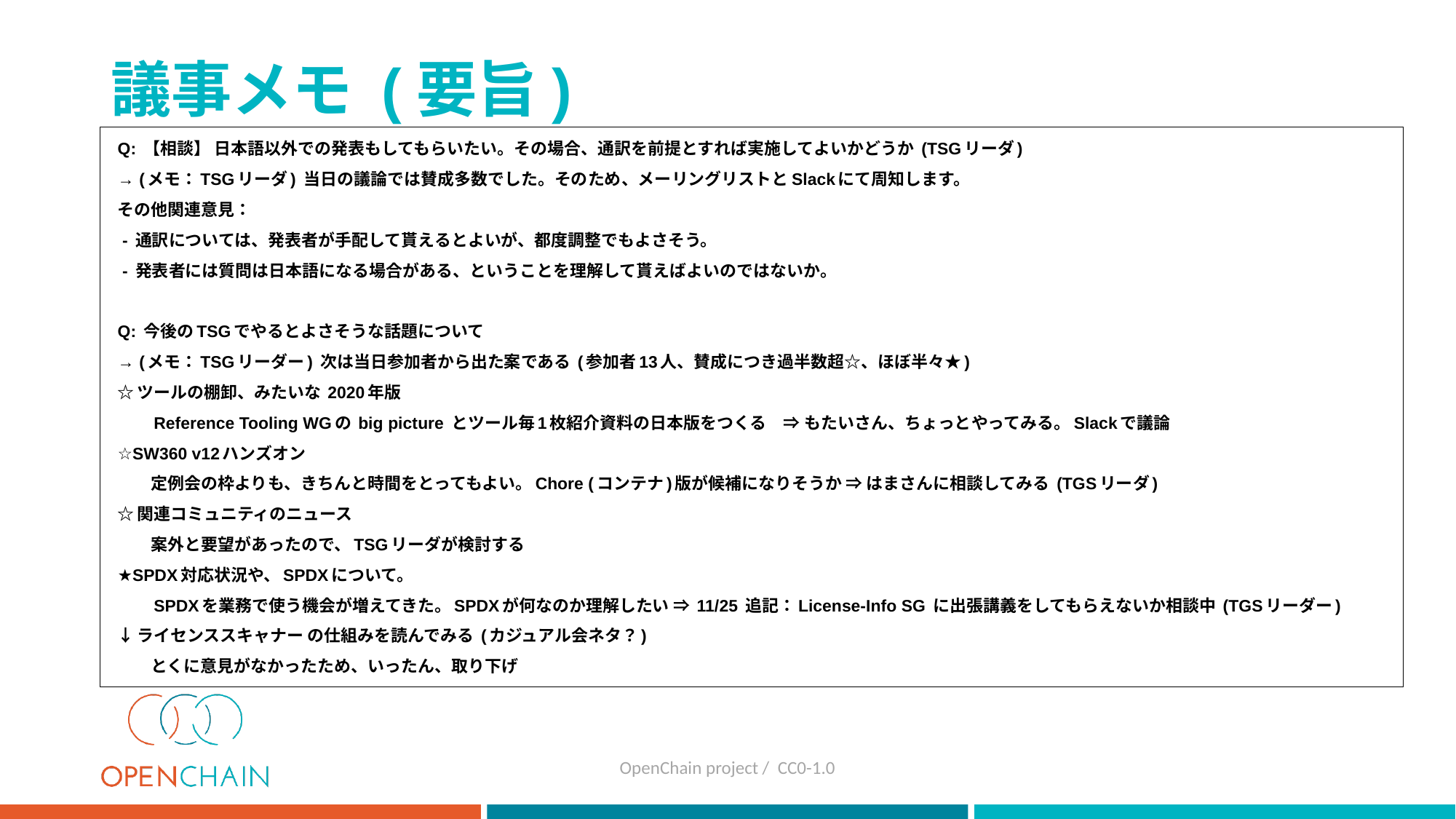

# 議事メモ (要旨)
Q: 【相談】 日本語以外での発表もしてもらいたい。その場合、通訳を前提とすれば実施してよいかどうか (TSGリーダ)
→ (メモ：TSGリーダ) 当日の議論では賛成多数でした。そのため、メーリングリストとSlackにて周知します。
その他関連意見：
 - 通訳については、発表者が手配して貰えるとよいが、都度調整でもよさそう。
 - 発表者には質問は日本語になる場合がある、ということを理解して貰えばよいのではないか。

Q: 今後のTSGでやるとよさそうな話題について
→ (メモ：TSGリーダー) 次は当日参加者から出た案である (参加者13人、賛成につき過半数超☆、ほぼ半々★)
☆ツールの棚卸、みたいな 2020年版
　　Reference Tooling WGの big picture とツール毎1枚紹介資料の日本版をつくる　⇒ もたいさん、ちょっとやってみる。Slackで議論
☆SW360 v12ハンズオン
　　定例会の枠よりも、きちんと時間をとってもよい。Chore (コンテナ)版が候補になりそうか ⇒ はまさんに相談してみる (TGSリーダ)
☆関連コミュニティのニュース
　　案外と要望があったので、TSGリーダが検討する
★SPDX対応状況や、SPDXについて。
　　SPDXを業務で使う機会が増えてきた。SPDXが何なのか理解したい ⇒ 11/25 追記：License-Info SG に出張講義をしてもらえないか相談中 (TGSリーダー)
↓ライセンススキャナー の仕組みを読んでみる (カジュアル会ネタ？)
　　とくに意見がなかったため、いったん、取り下げ

OpenChain project /  CC0-1.0